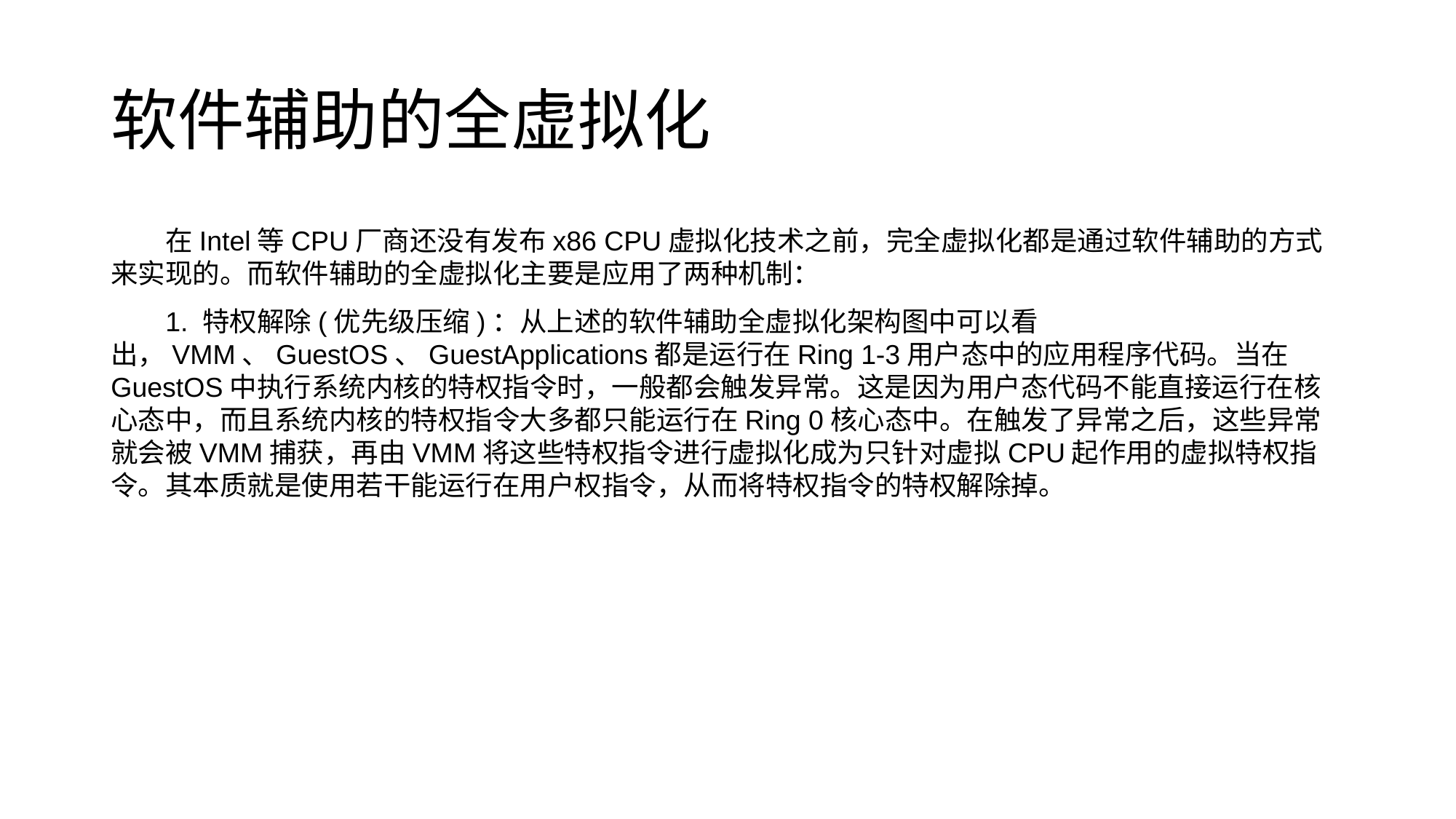

# 软件辅助的全虚拟化
在Intel等CPU厂商还没有发布x86 CPU虚拟化技术之前，完全虚拟化都是通过软件辅助的方式来实现的。而软件辅助的全虚拟化主要是应用了两种机制：
1. 特权解除(优先级压缩)：从上述的软件辅助全虚拟化架构图中可以看出，VMM、GuestOS、GuestApplications都是运行在Ring 1-3用户态中的应用程序代码。当在GuestOS中执行系统内核的特权指令时，一般都会触发异常。这是因为用户态代码不能直接运行在核心态中，而且系统内核的特权指令大多都只能运行在Ring 0核心态中。在触发了异常之后，这些异常就会被VMM捕获，再由VMM将这些特权指令进行虚拟化成为只针对虚拟CPU起作用的虚拟特权指令。其本质就是使用若干能运行在用户权指令，从而将特权指令的特权解除掉。